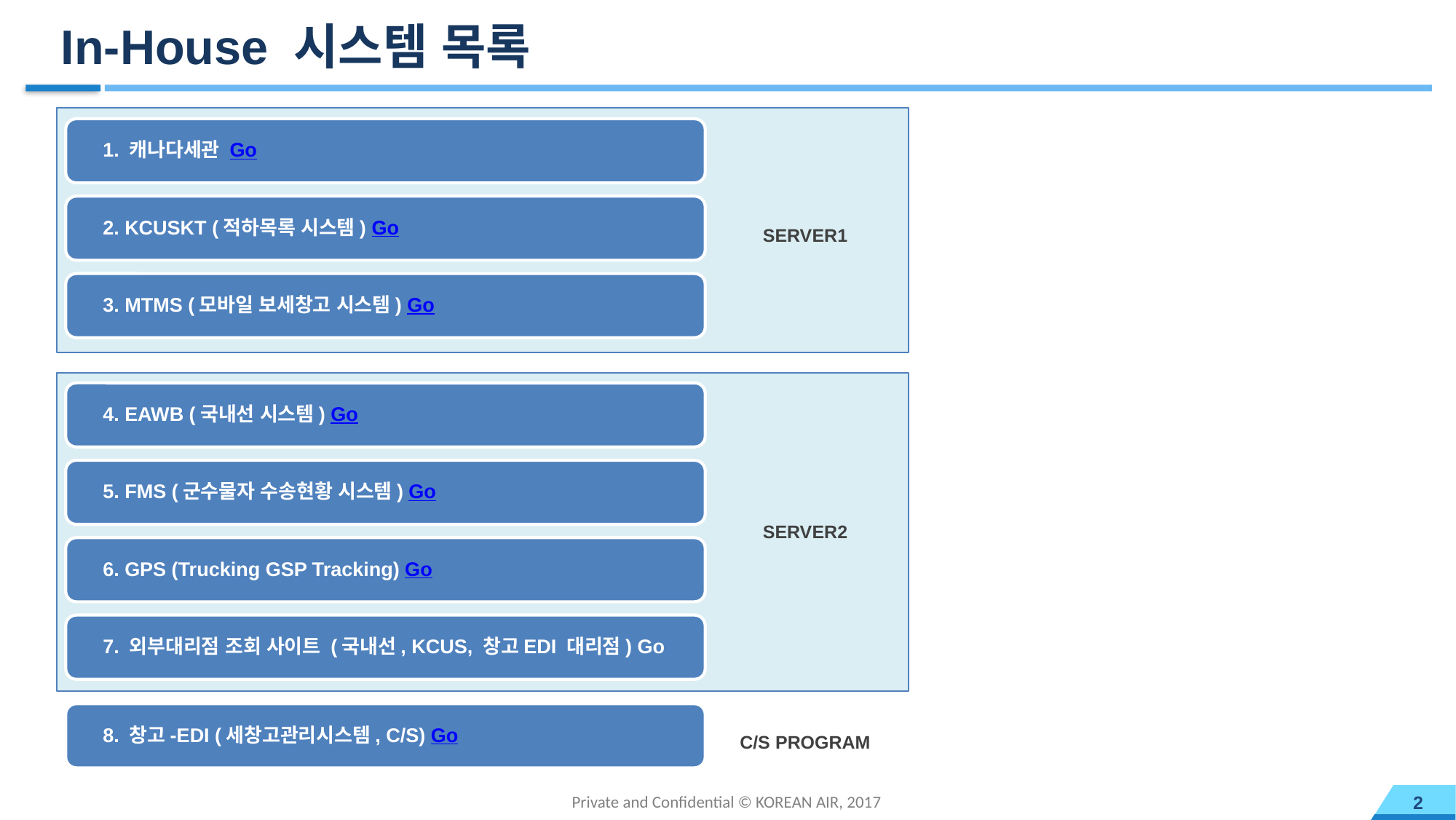

# In-House 시스템 목록

1. 캐나다세관 Go
SERVER1

2. KCUSKT (적하목록 시스템) Go

3. MTMS (모바일 보세창고 시스템) Go

4. EAWB (국내선 시스템) Go

5. FMS (군수물자 수송현황 시스템) Go
SERVER2

6. GPS (Trucking GSP Tracking) Go

7. 외부대리점 조회 사이트 (국내선, KCUS, 창고EDI 대리점) Go
C/S PROGRAM

8. 창고-EDI (세창고관리시스템, C/S) Go